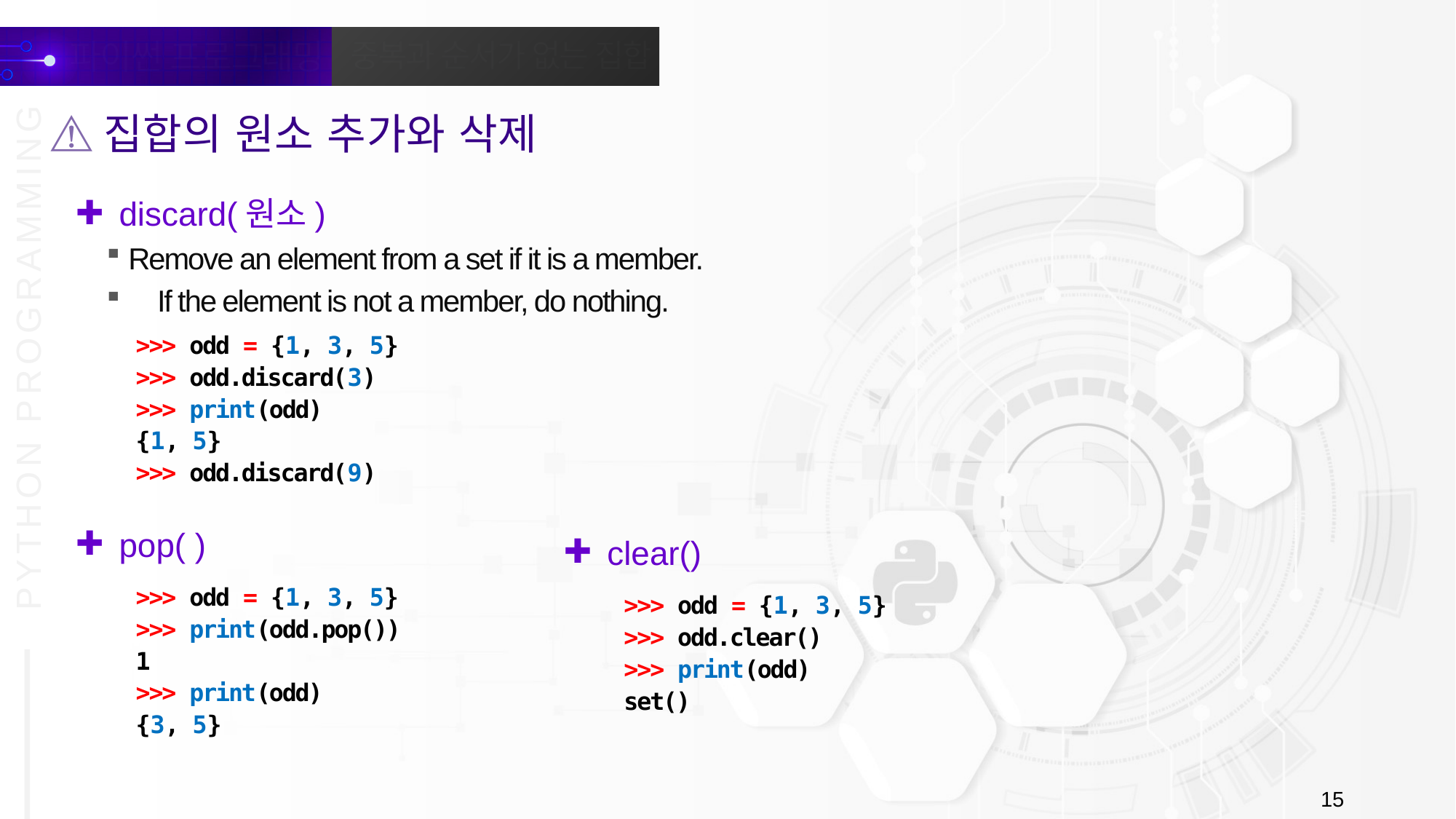

집합의 원소 추가와 삭제
discard(원소)
Remove an element from a set if it is a member.
    If the element is not a member, do nothing.
>>> odd = {1, 3, 5}
>>> odd.discard(3)
>>> print(odd)
{1, 5}
>>> odd.discard(9)
pop( )
clear()
>>> odd = {1, 3, 5}
>>> print(odd.pop())
1
>>> print(odd)
{3, 5}
>>> odd = {1, 3, 5}
>>> odd.clear()
>>> print(odd)
set()
15